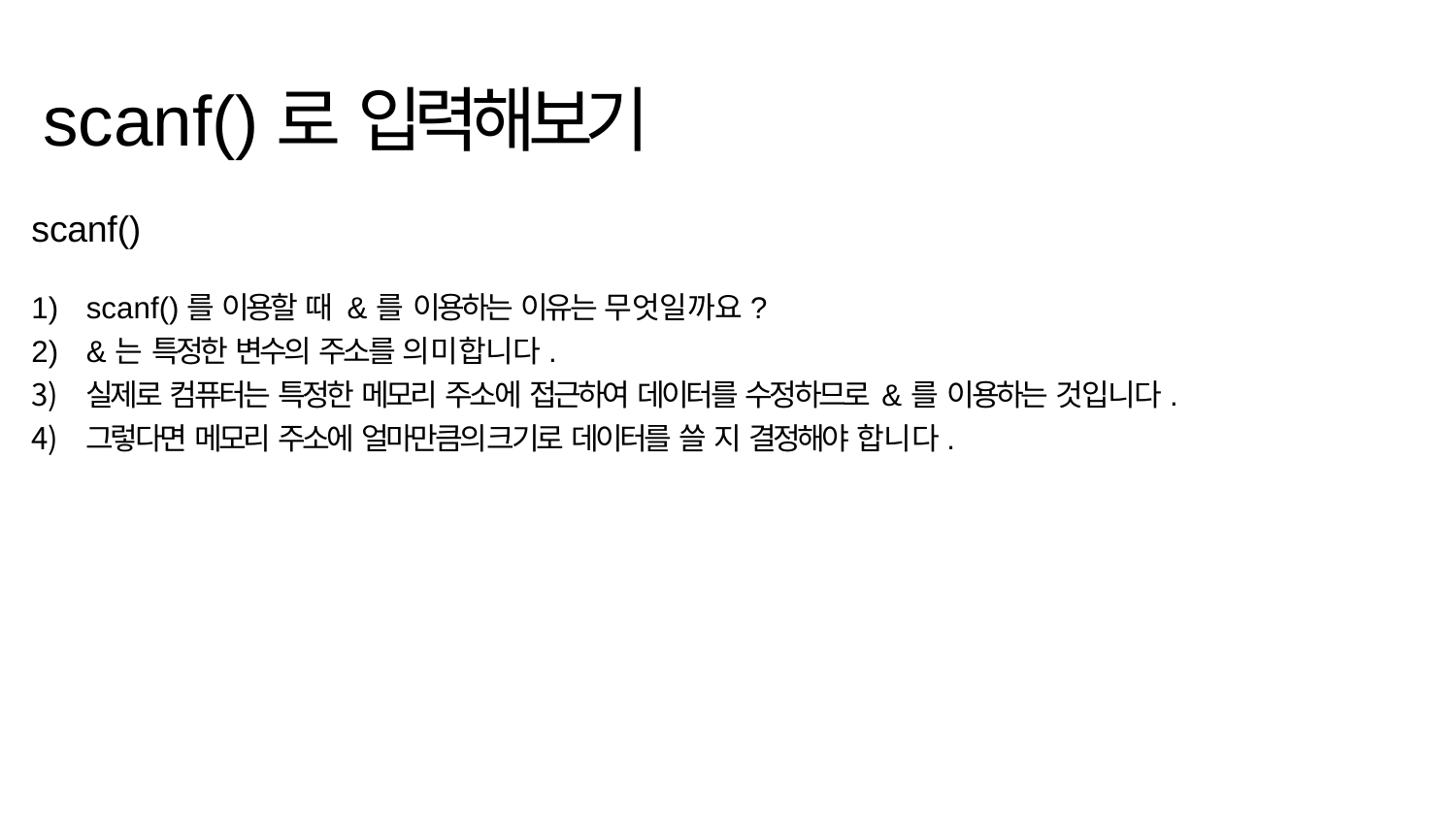

# scanf()로 입력해보기
scanf()

scanf()를 이용할 때 &를 이용하는 이유는 무엇일까요?
&는 특정한 변수의 주소를 의미합니다.
실제로 컴퓨터는 특정한 메모리 주소에 접근하여 데이터를 수정하므로 &를 이용하는 것입니다.
그렇다면 메모리 주소에 얼마만큼의 크기로 데이터를 쓸 지 결정해야 합니다.